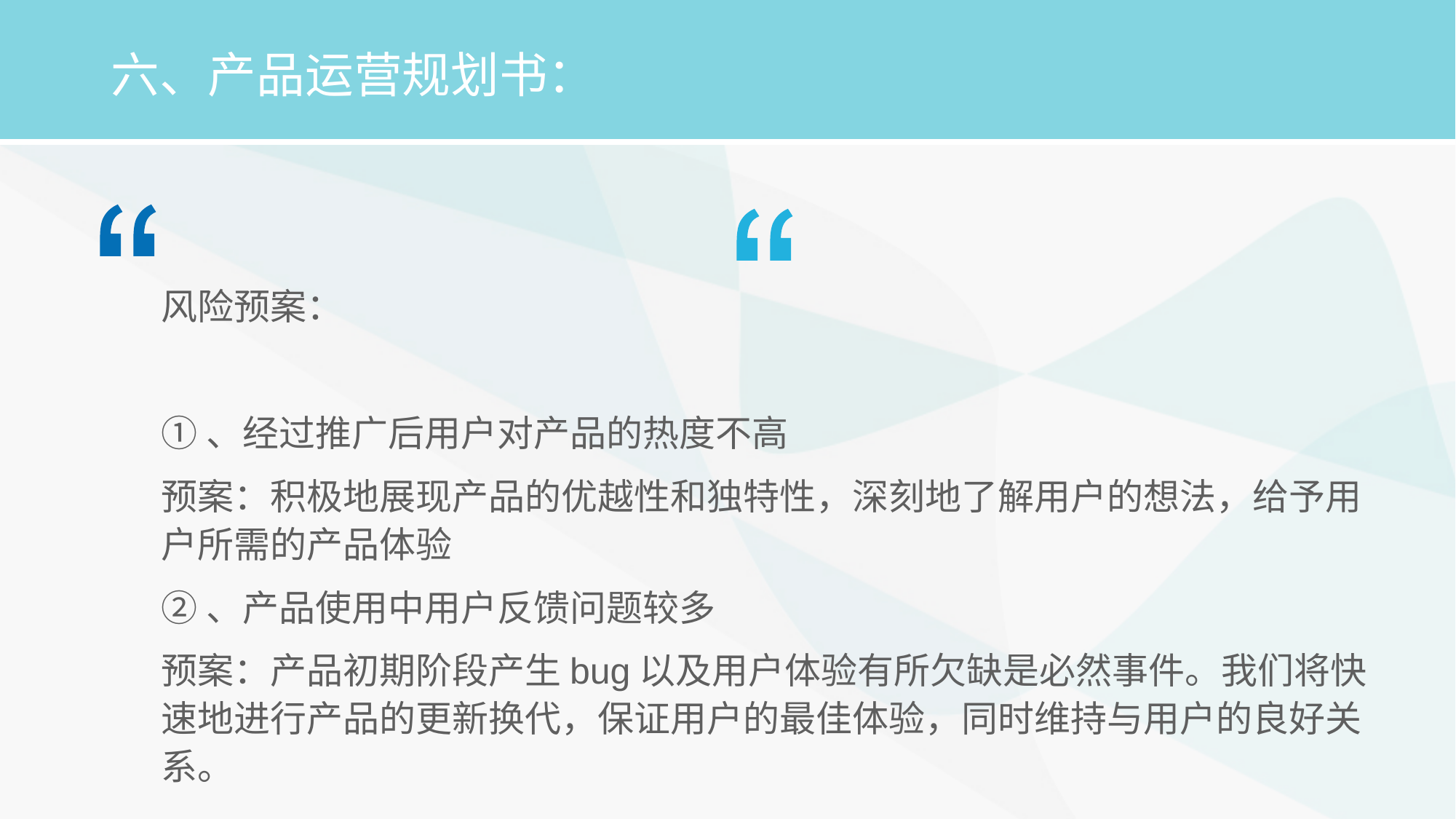

# 六、产品运营规划书：
风险预案：

①、经过推广后用户对产品的热度不高
预案：积极地展现产品的优越性和独特性，深刻地了解用户的想法，给予用户所需的产品体验
②、产品使用中用户反馈问题较多
预案：产品初期阶段产生bug以及用户体验有所欠缺是必然事件。我们将快速地进行产品的更新换代，保证用户的最佳体验，同时维持与用户的良好关系。